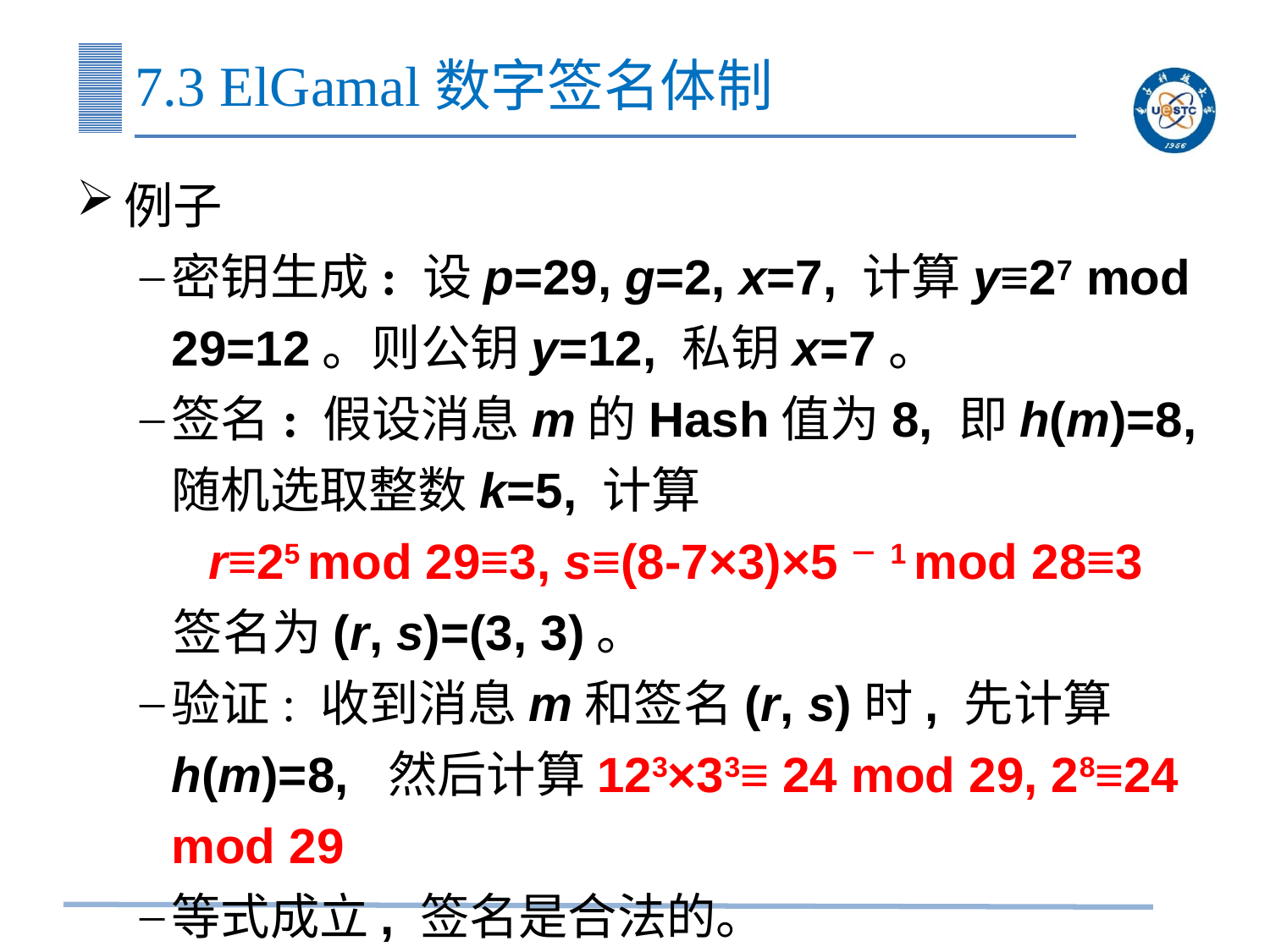

# 7.3 ElGamal数字签名体制
例子
密钥生成: 设p=29, g=2, x=7, 计算y≡27 mod 29=12。则公钥y=12, 私钥x=7。
签名: 假设消息m的Hash值为8, 即h(m)=8, 随机选取整数k=5, 计算
r≡25 mod 29≡3, s≡(8-7×3)×5－1 mod 28≡3
  签名为(r, s)=(3, 3)。
验证: 收到消息m和签名(r, s)时, 先计算h(m)=8,  然后计算123×33≡ 24 mod 29, 28≡24 mod 29
等式成立, 签名是合法的。